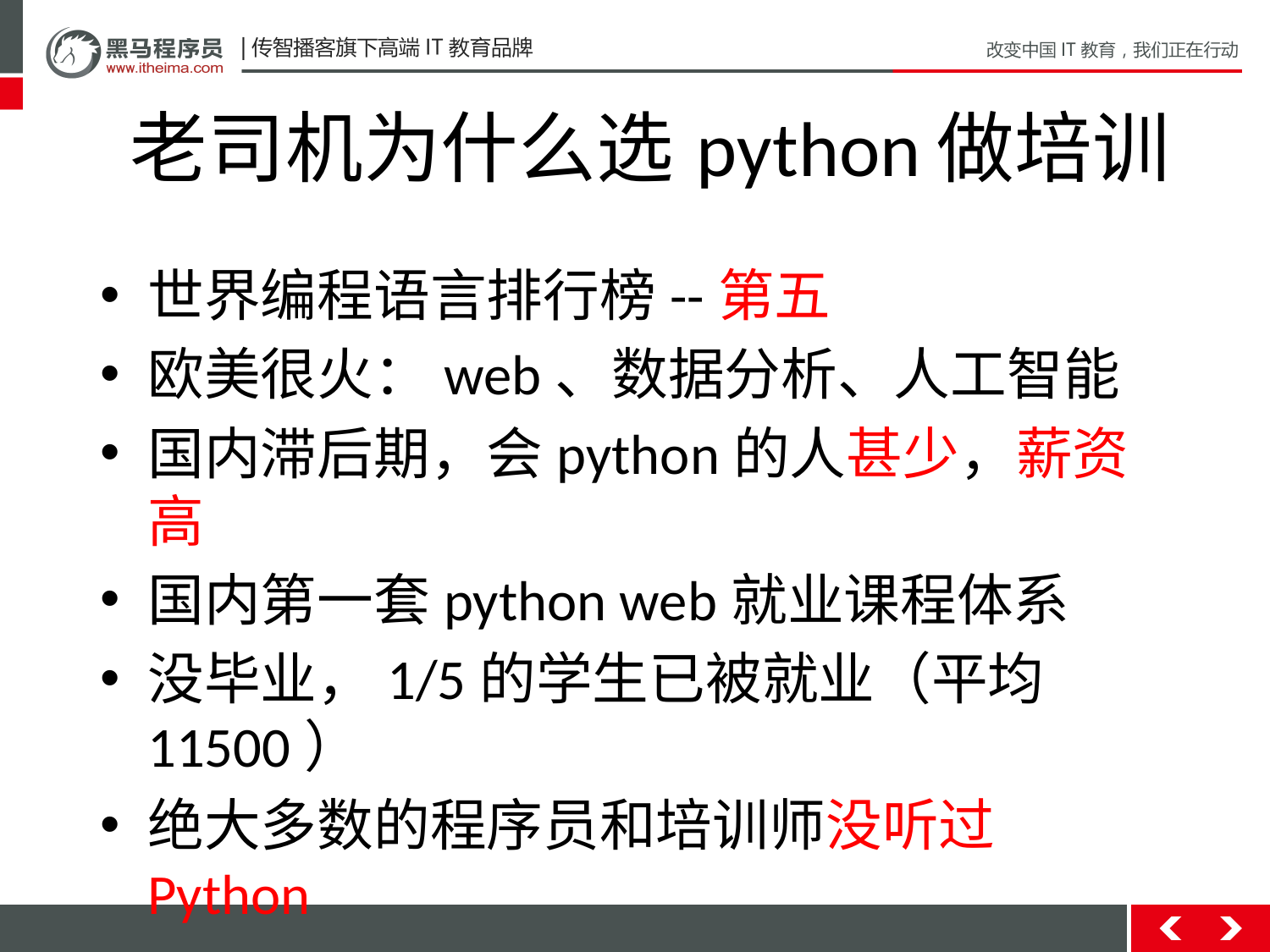

# 老司机为什么选python做培训
世界编程语言排行榜--第五
欧美很火：web、数据分析、人工智能
国内滞后期，会python的人甚少，薪资高
国内第一套python web就业课程体系
没毕业，1/5的学生已被就业（平均11500）
绝大多数的程序员和培训师没听过Python